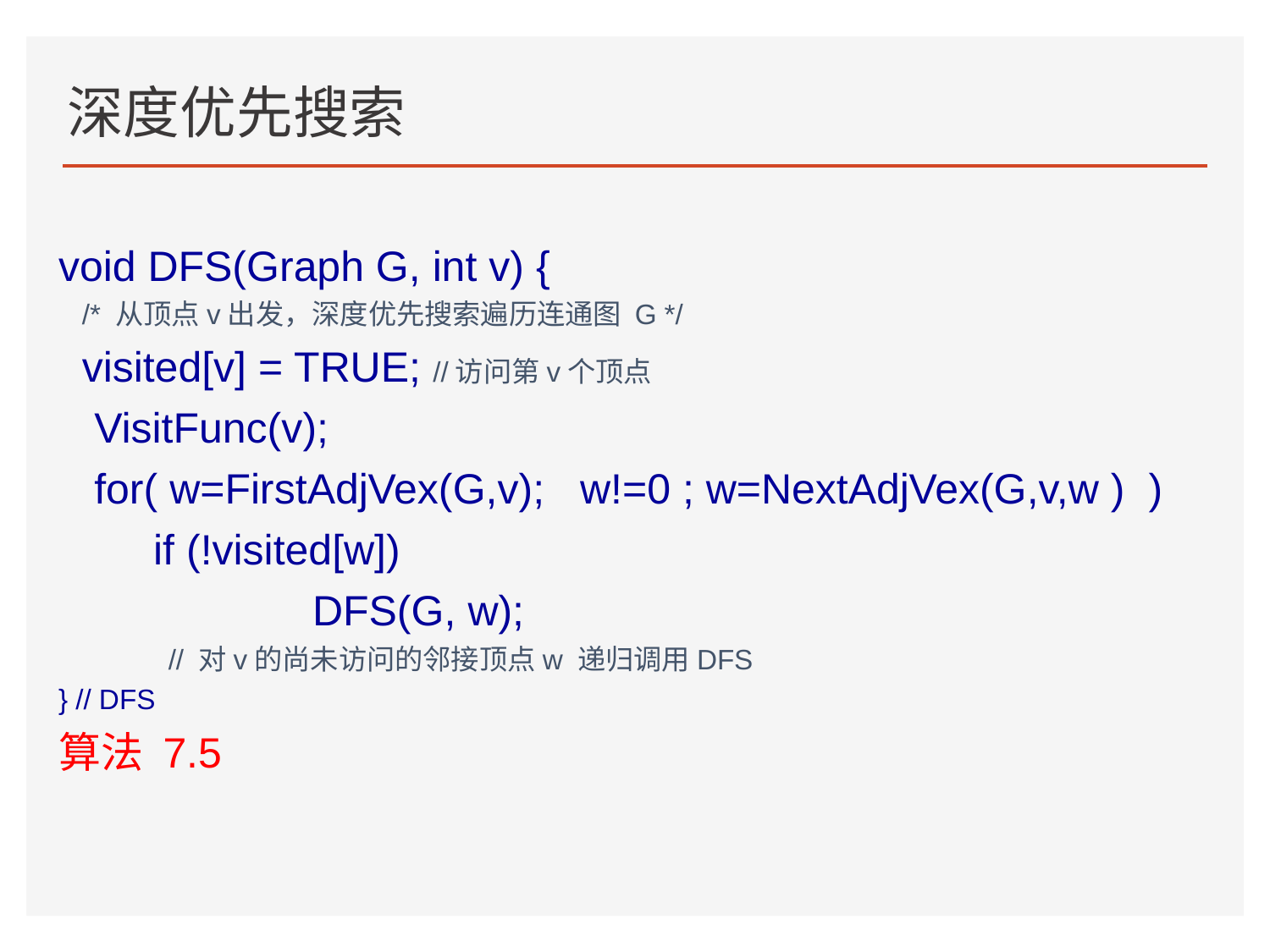

# 深度优先搜索
void DFS(Graph G, int v) {
   /* 从顶点v出发，深度优先搜索遍历连通图 G */
   visited[v] = TRUE; //访问第v个顶点
   VisitFunc(v);
   for( w=FirstAdjVex(G,v);   w!=0 ; w=NextAdjVex(G,v,w )  )
        if (!visited[w])
		DFS(G, w);
              // 对v的尚未访问的邻接顶点w 递归调用DFS
} // DFS
算法 7.5